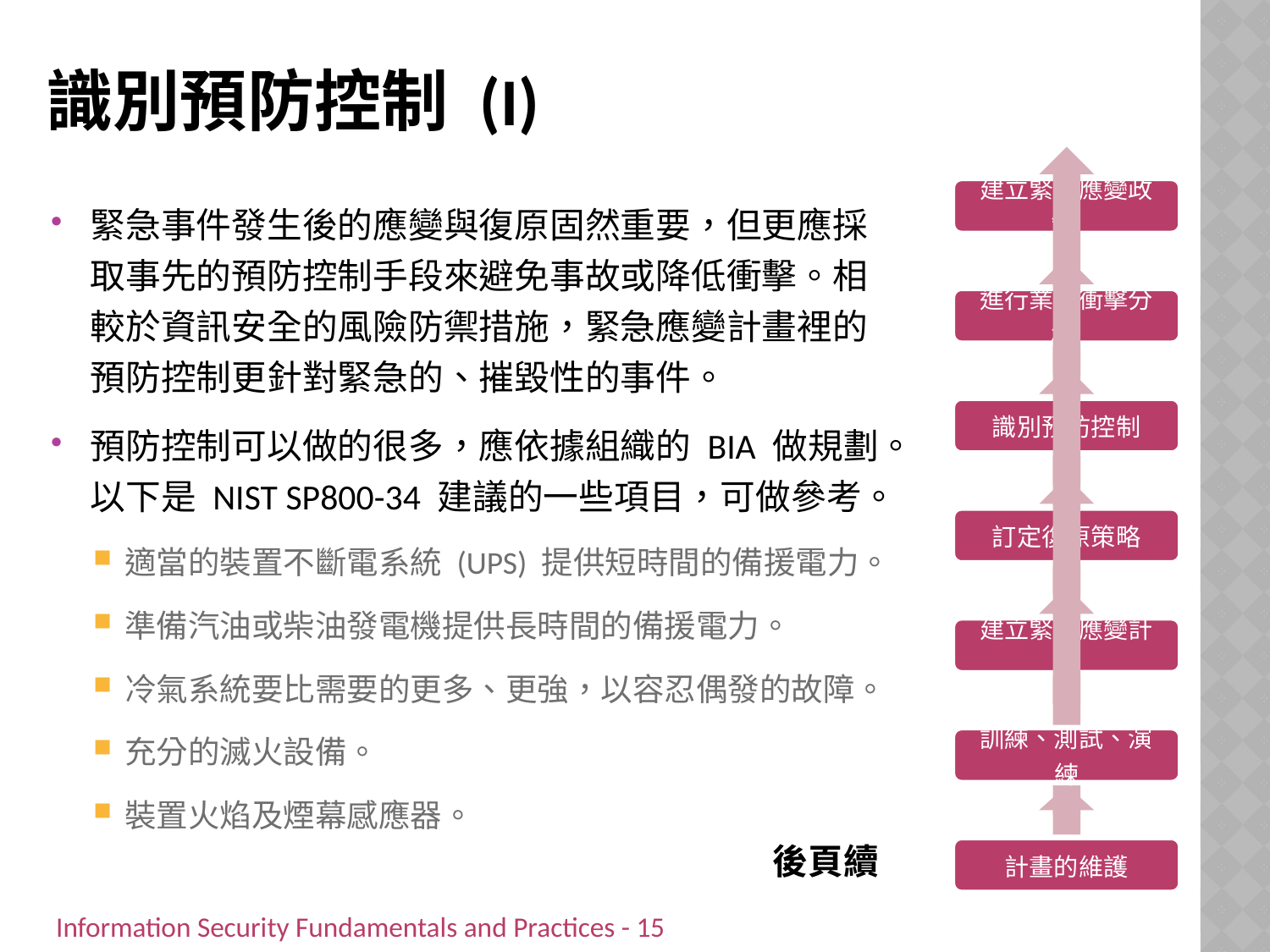

# 識別預防控制 (I)
建立緊急應變政策
訂定復原策略
建立緊急應變計畫
進行業務衝擊分析
識別預防控制
訓練、測試、演練
計畫的維護
緊急事件發生後的應變與復原固然重要，但更應採取事先的預防控制手段來避免事故或降低衝擊。相較於資訊安全的風險防禦措施，緊急應變計畫裡的預防控制更針對緊急的、摧毀性的事件。
預防控制可以做的很多，應依據組織的 BIA 做規劃。以下是 NIST SP800-34 建議的一些項目，可做參考。
適當的裝置不斷電系統 (UPS) 提供短時間的備援電力。
準備汽油或柴油發電機提供長時間的備援電力。
冷氣系統要比需要的更多、更強，以容忍偶發的故障。
充分的滅火設備。
裝置火焰及煙幕感應器。
後頁續